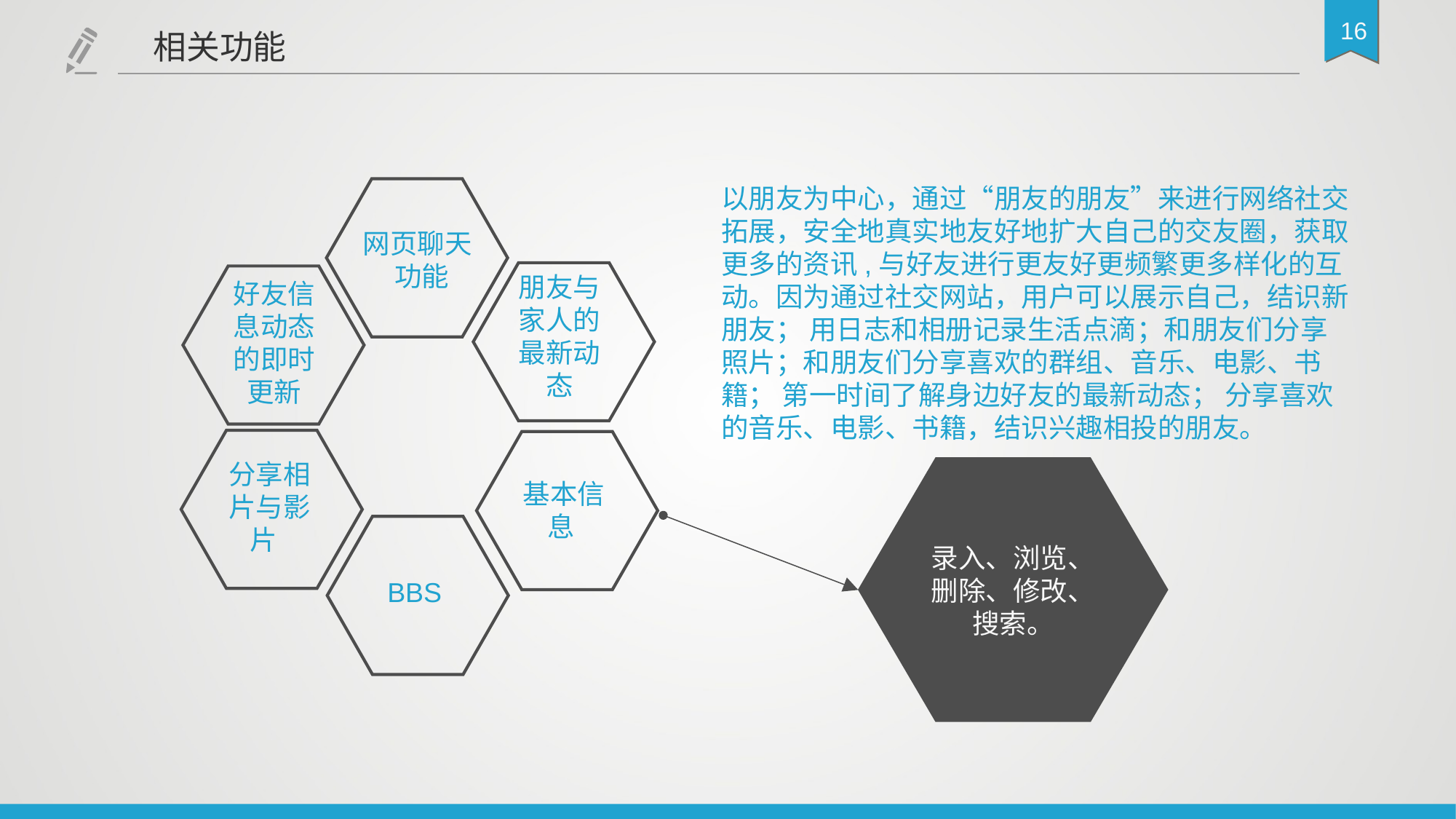

相关功能

以朋友为中心，通过“朋友的朋友”来进行网络社交拓展，安全地真实地友好地扩大自己的交友圈，获取更多的资讯,与好友进行更友好更频繁更多样化的互动。因为通过社交网站，用户可以展示自己，结识新朋友； 用日志和相册记录生活点滴；和朋友们分享照片；和朋友们分享喜欢的群组、音乐、电影、书籍； 第一时间了解身边好友的最新动态； 分享喜欢的音乐、电影、书籍，结识兴趣相投的朋友。

网页聊天
    功能

朋友与家人的最新动态

好友信息动态的即时更新

分享相片与影片

基本信息
录入、浏览、删除、修改、搜索。

BBS